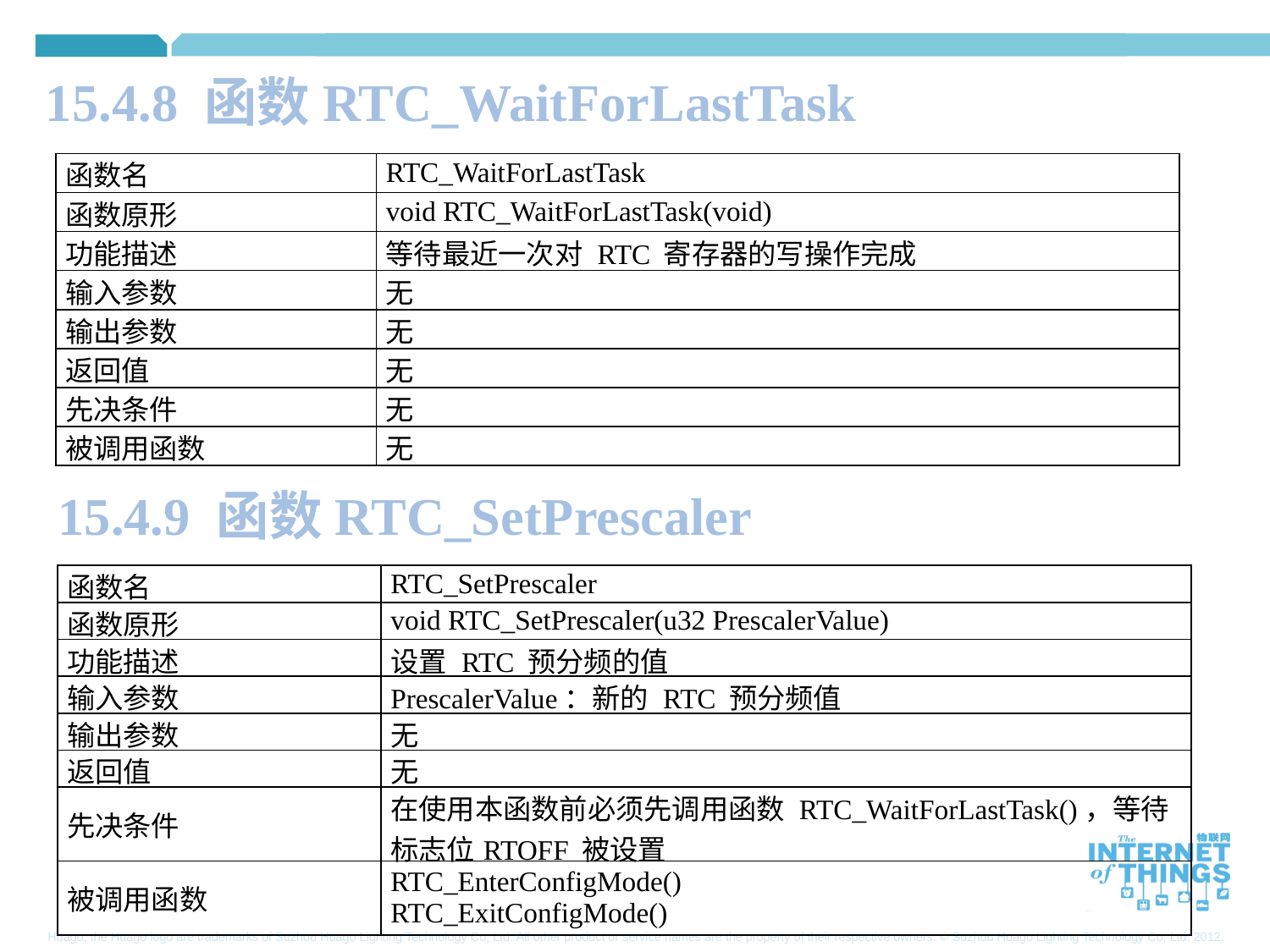

15.4.8 函数RTC_WaitForLastTask
| 函数名 | RTC\_WaitForLastTask |
| --- | --- |
| 函数原形 | void RTC\_WaitForLastTask(void) |
| 功能描述 | 等待最近一次对 RTC 寄存器的写操作完成 |
| 输入参数 | 无 |
| 输出参数 | 无 |
| 返回值 | 无 |
| 先决条件 | 无 |
| 被调用函数 | 无 |
15.4.9 函数RTC_SetPrescaler
| 函数名 | RTC\_SetPrescaler |
| --- | --- |
| 函数原形 | void RTC\_SetPrescaler(u32 PrescalerValue) |
| 功能描述 | 设置 RTC 预分频的值 |
| 输入参数 | PrescalerValue：新的 RTC 预分频值 |
| 输出参数 | 无 |
| 返回值 | 无 |
| 先决条件 | 在使用本函数前必须先调用函数 RTC\_WaitForLastTask()，等待标志位RTOFF 被设置 |
| 被调用函数 | RTC\_EnterConfigMode() RTC\_ExitConfigMode() |